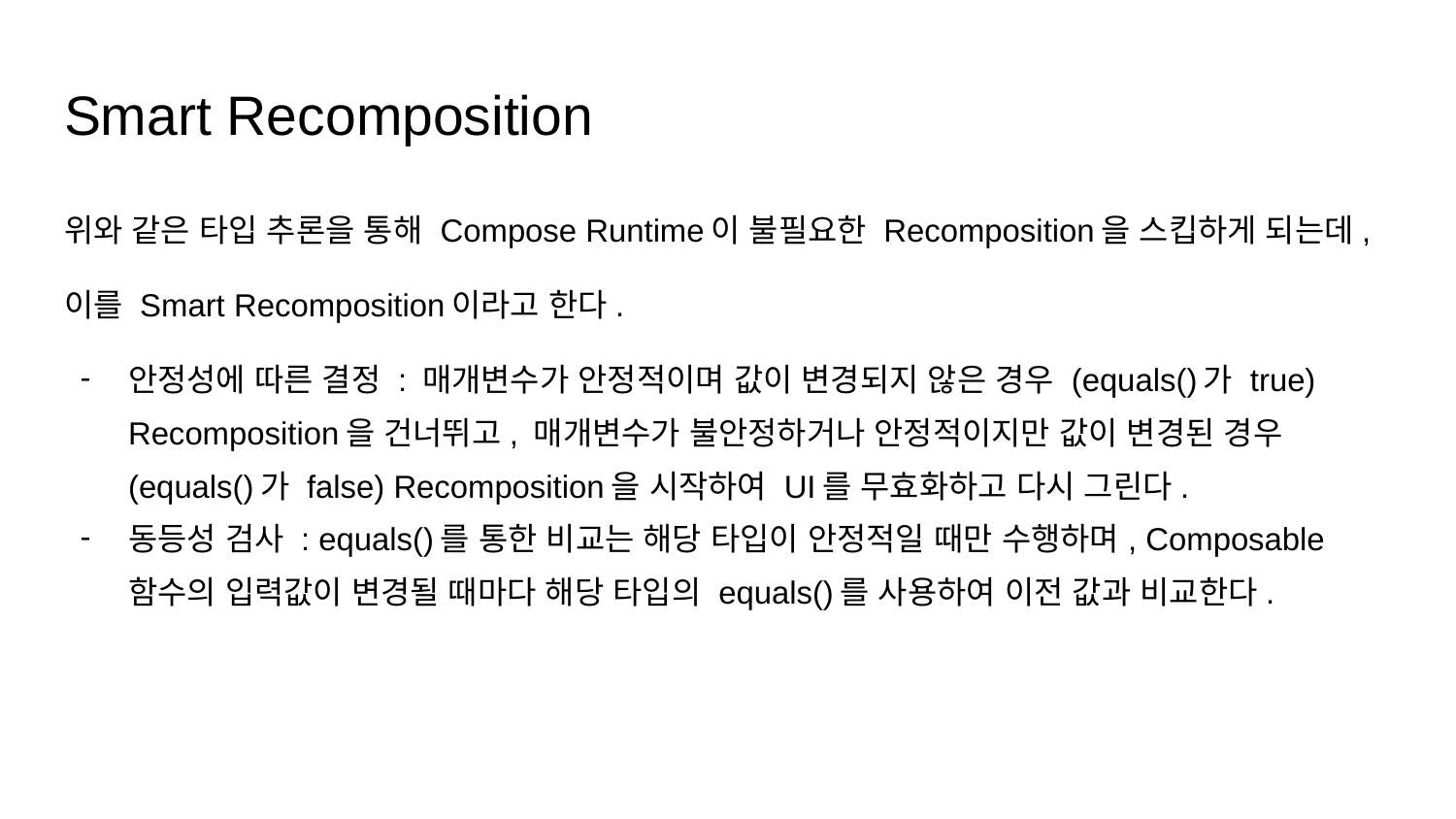

# Smart Recomposition

위와 같은 타입 추론을 통해 Compose Runtime이 불필요한 Recomposition을 스킵하게 되는데,
이를 Smart Recomposition이라고 한다.
안정성에 따른 결정 : 매개변수가 안정적이며 값이 변경되지 않은 경우 (equals()가 true) Recomposition을 건너뛰고, 매개변수가 불안정하거나 안정적이지만 값이 변경된 경우 (equals()가 false) Recomposition을 시작하여 UI를 무효화하고 다시 그린다.
동등성 검사 : equals()를 통한 비교는 해당 타입이 안정적일 때만 수행하며, Composable 함수의 입력값이 변경될 때마다 해당 타입의 equals()를 사용하여 이전 값과 비교한다.